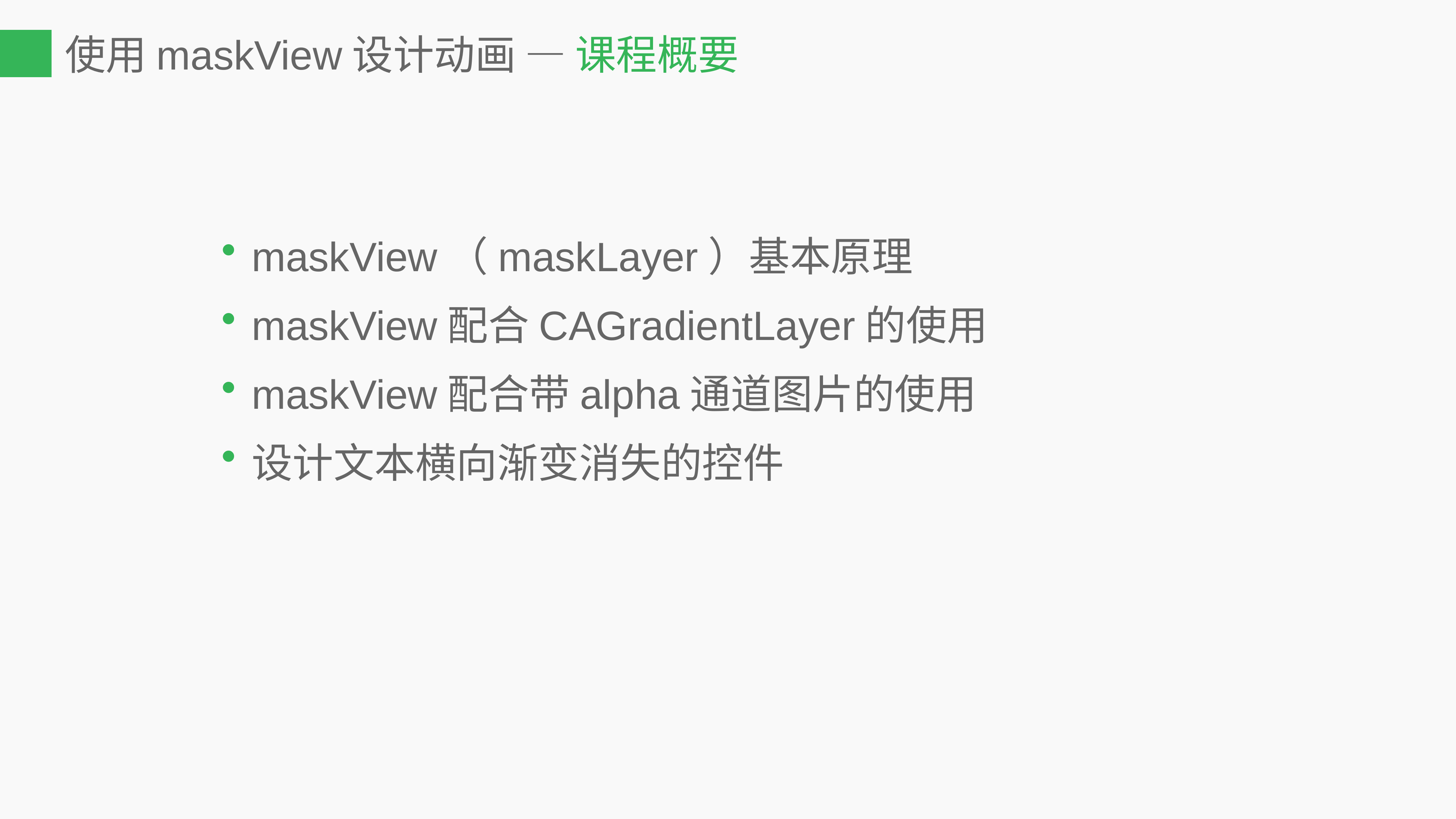

使用maskView设计动画 — 课程概要

maskView（maskLayer）基本原理
maskView配合CAGradientLayer的使用
maskView配合带alpha通道图片的使用
设计文本横向渐变消失的控件